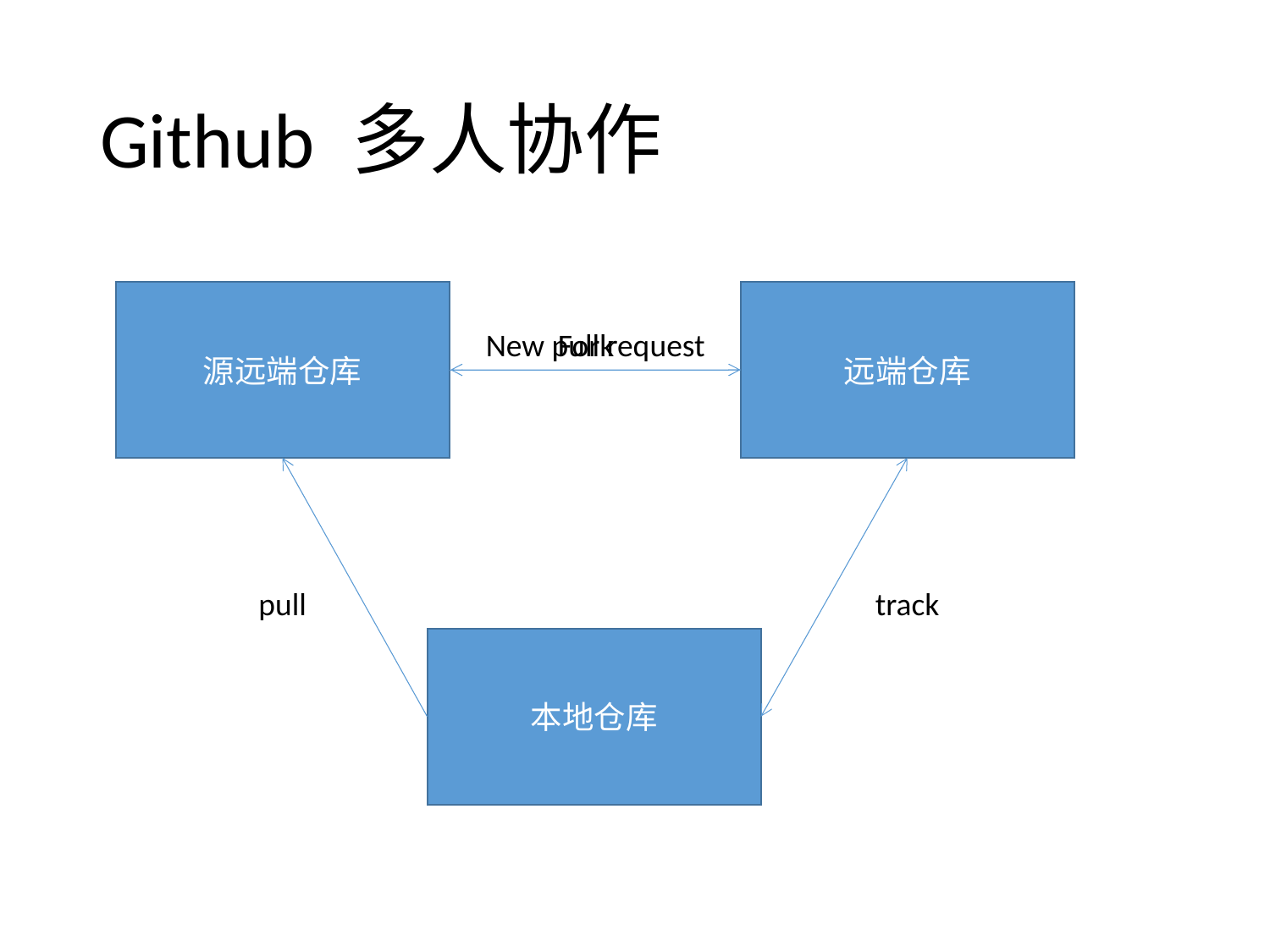

# Github 多人协作
源远端仓库
远端仓库
Fork
New pull request
pull
track
本地仓库